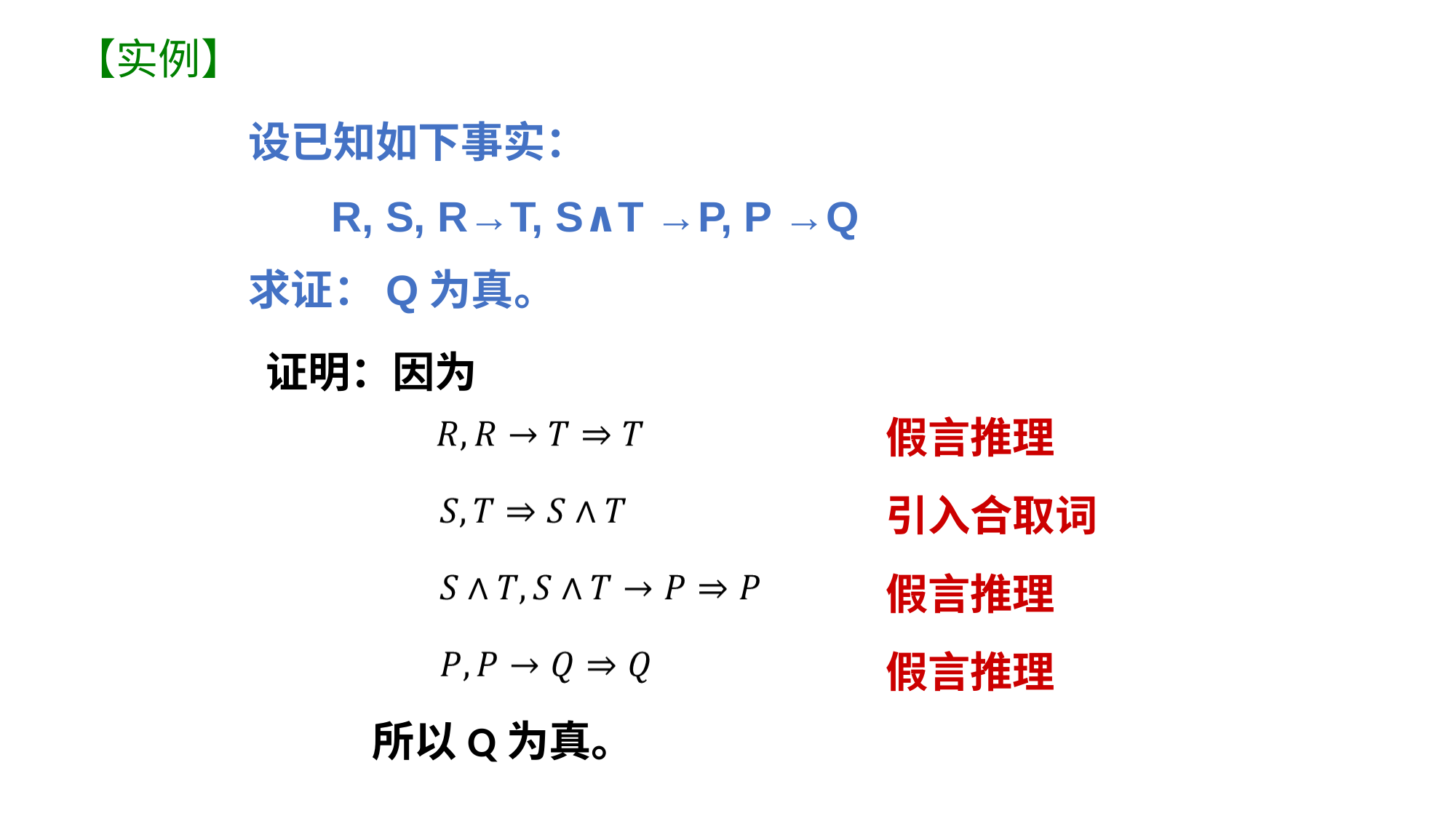

# 【实例】
设已知如下事实：
       R, S, R→T, S∧T →P, P →Q
求证：Q为真。
证明：因为

          所以Q为真。
假言推理
引入合取词
假言推理
假言推理

50